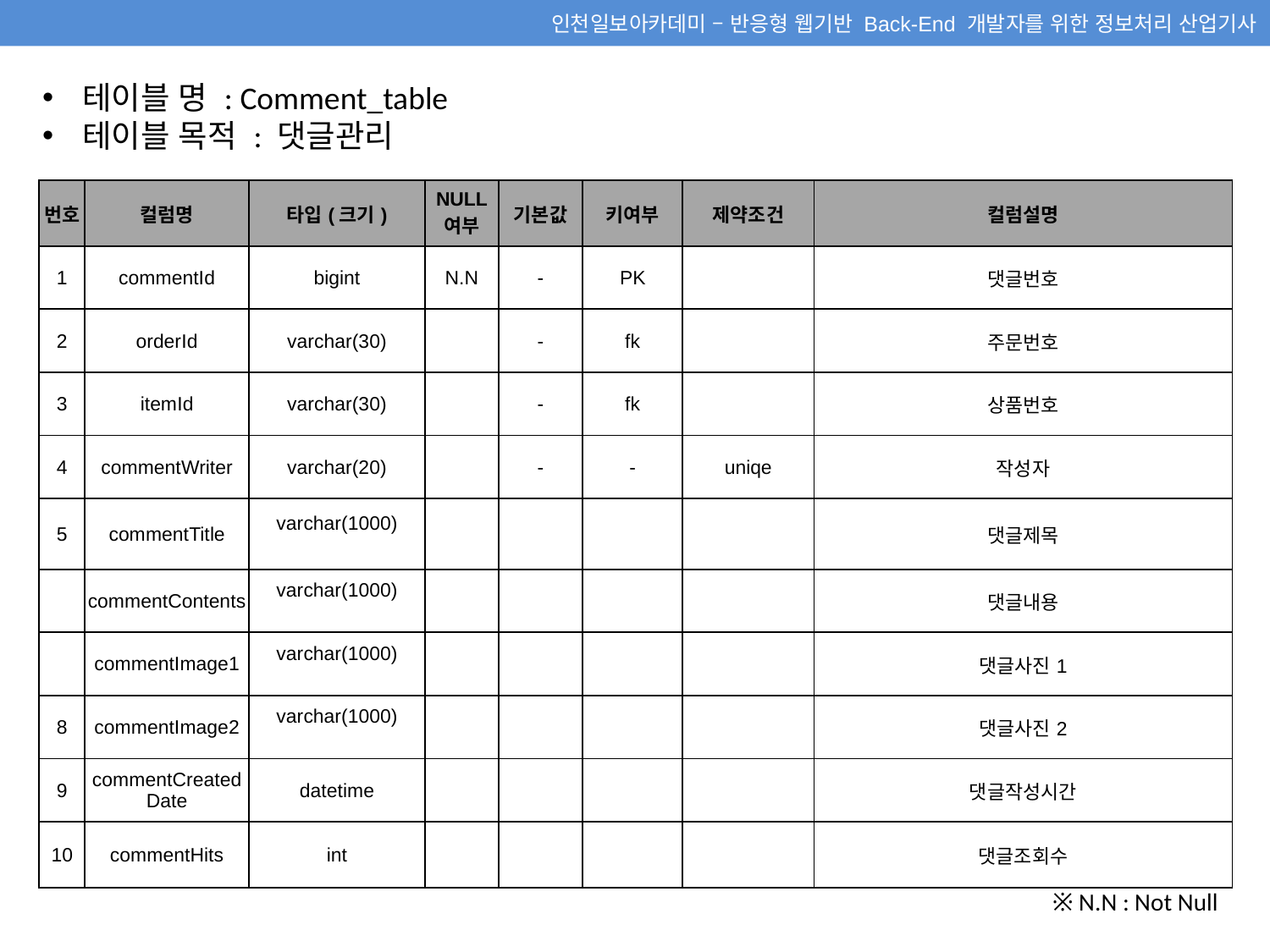

테이블 명 : Comment_table
테이블 목적 : 댓글관리
| 번호 | 컬럼명 | 타입(크기) | NULL 여부 | 기본값 | 키여부 | 제약조건 | 컬럼설명 |
| --- | --- | --- | --- | --- | --- | --- | --- |
| 1 | commentId | bigint | N.N | - | PK |  | 댓글번호 |
| 2 | orderId | varchar(30) |  | - | fk |  | 주문번호 |
| 3 | itemId | varchar(30) |  | - | fk |  | 상품번호 |
| 4 | commentWriter | varchar(20) |  | - | - | uniqe | 작성자 |
| 5 | commentTitle | varchar(1000) |  |  |  |  | 댓글제목 |
|  | commentContents | varchar(1000) |  |  |  |  | 댓글내용 |
|  | commentImage1 | varchar(1000) |  |  |  |  | 댓글사진1 |
| 8 | commentImage2 | varchar(1000) |  |  |  |  | 댓글사진2 |
| 9 | commentCreatedDate | datetime |  |  |  |  | 댓글작성시간 |
| 10 | commentHits | int |  |  |  |  | 댓글조회수 |
※ N.N : Not Null